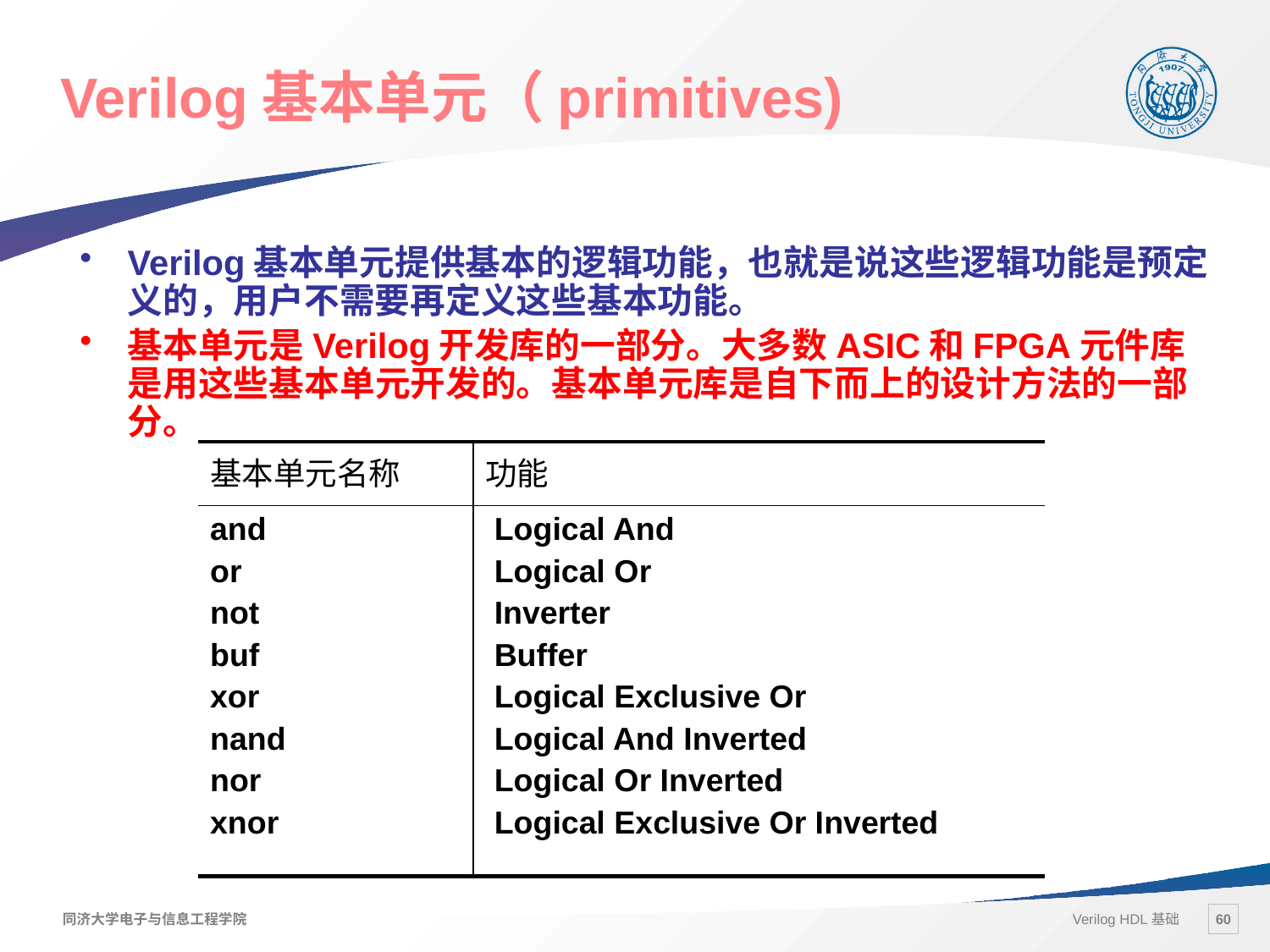

# Verilog基本单元（primitives)
Verilog基本单元提供基本的逻辑功能，也就是说这些逻辑功能是预定义的，用户不需要再定义这些基本功能。
基本单元是Verilog开发库的一部分。大多数ASIC和FPGA元件库是用这些基本单元开发的。基本单元库是自下而上的设计方法的一部分。
| 基本单元名称 | 功能 |
| --- | --- |
| and or not buf xor nand nor xnor | Logical And Logical Or Inverter Buffer Logical Exclusive Or Logical And Inverted Logical Or Inverted Logical Exclusive Or Inverted |